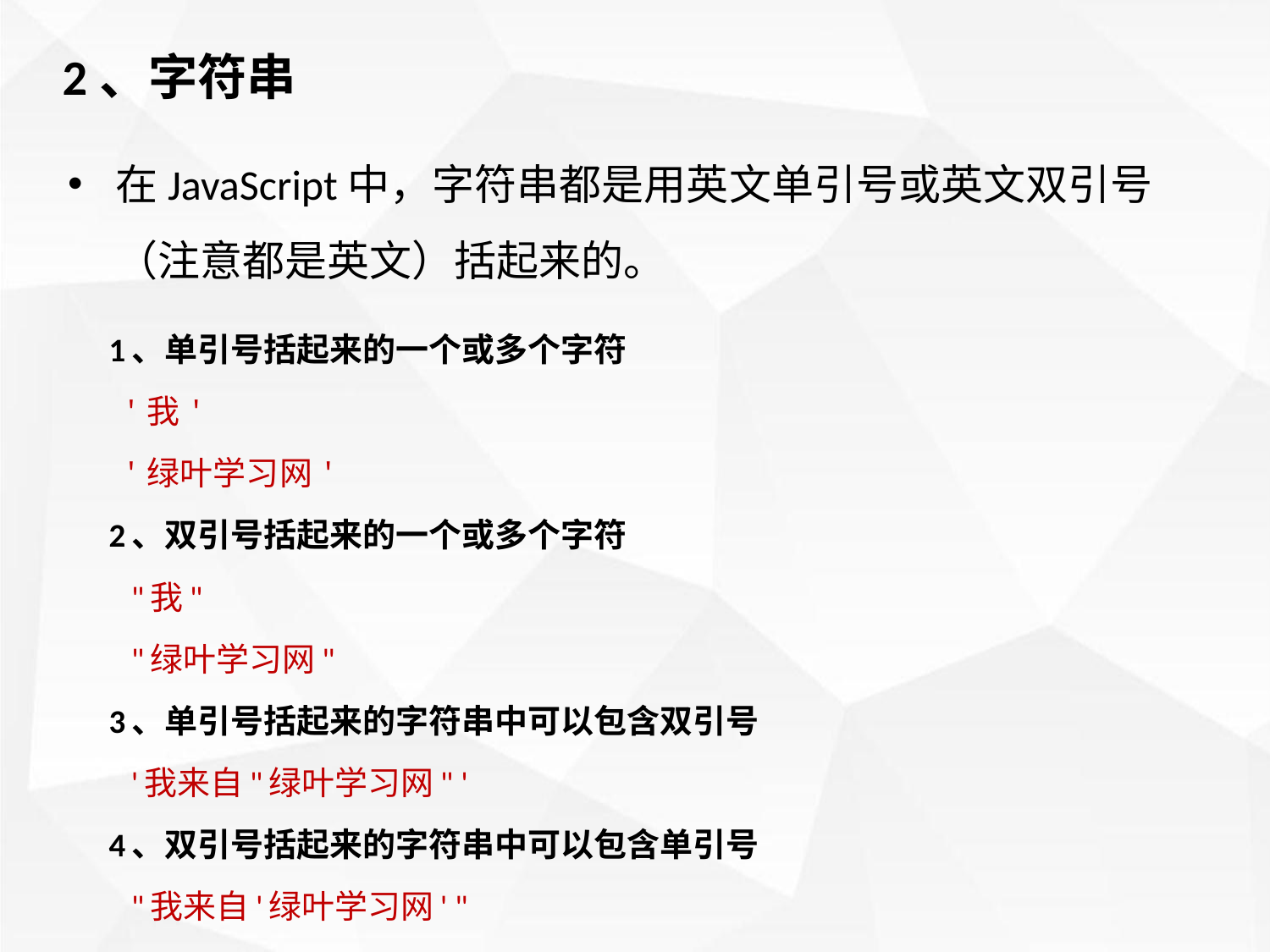

2、字符串
在JavaScript中，字符串都是用英文单引号或英文双引号（注意都是英文）括起来的。
 1、单引号括起来的一个或多个字符
 '我'
 '绿叶学习网'
 2、双引号括起来的一个或多个字符
    "我"
    "绿叶学习网"
 3、单引号括起来的字符串中可以包含双引号
    '我来自"绿叶学习网" '
 4、双引号括起来的字符串中可以包含单引号
    "我来自'绿叶学习网' "